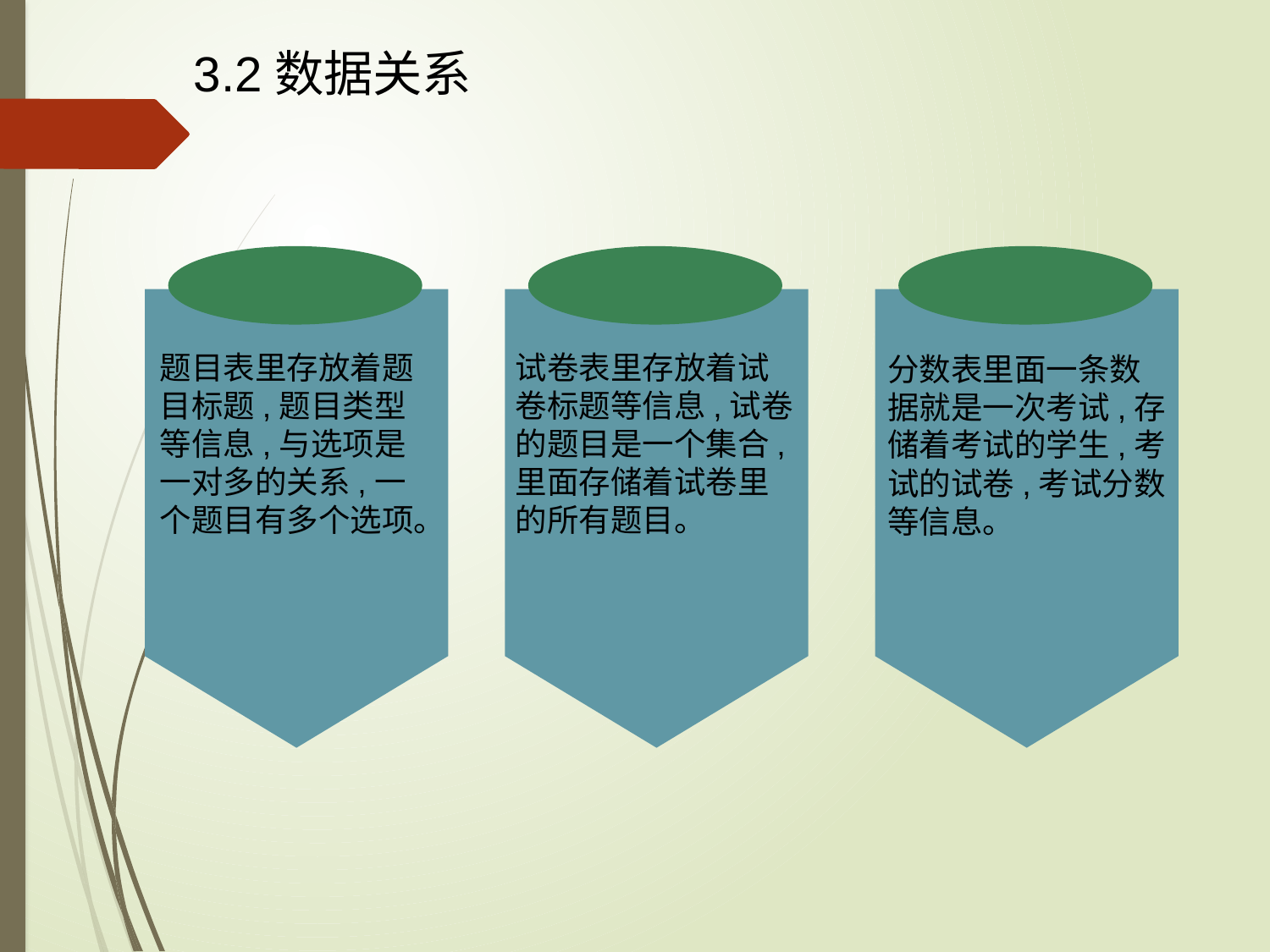

3.2数据关系

题目表里存放着题目标题,题目类型等信息,与选项是一对多的关系,一个题目有多个选项。
试卷表里存放着试卷标题等信息,试卷的题目是一个集合,里面存储着试卷里的所有题目。
分数表里面一条数据就是一次考试,存储着考试的学生,考试的试卷,考试分数等信息。